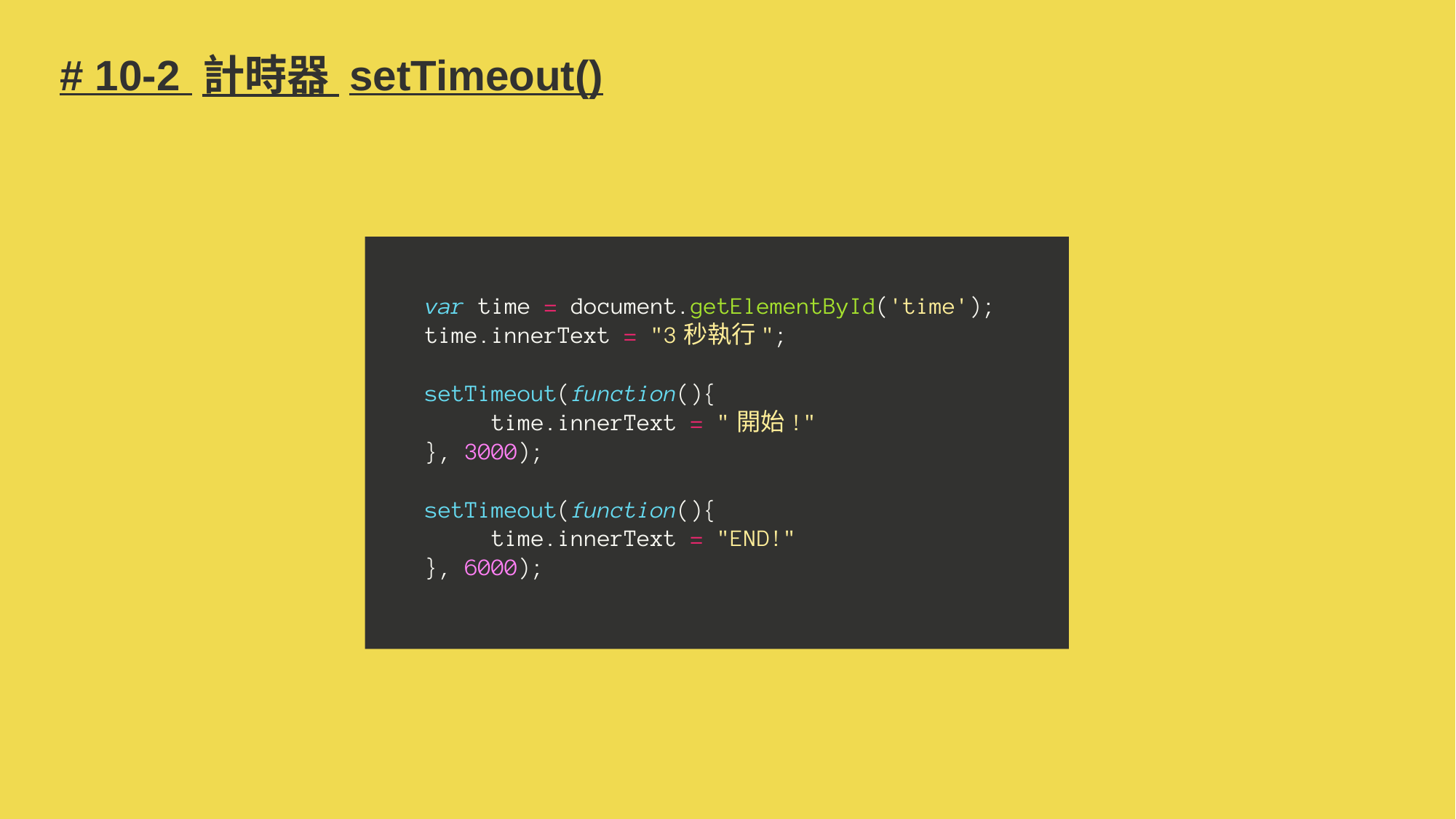

# # 10-2 計時器 setTimeout()

var time = document.getElementById('time');
time.innerText = "3秒執行";
setTimeout(function(){
     time.innerText = "開始!"
}, 3000);
setTimeout(function(){
     time.innerText = "END!"
}, 6000);